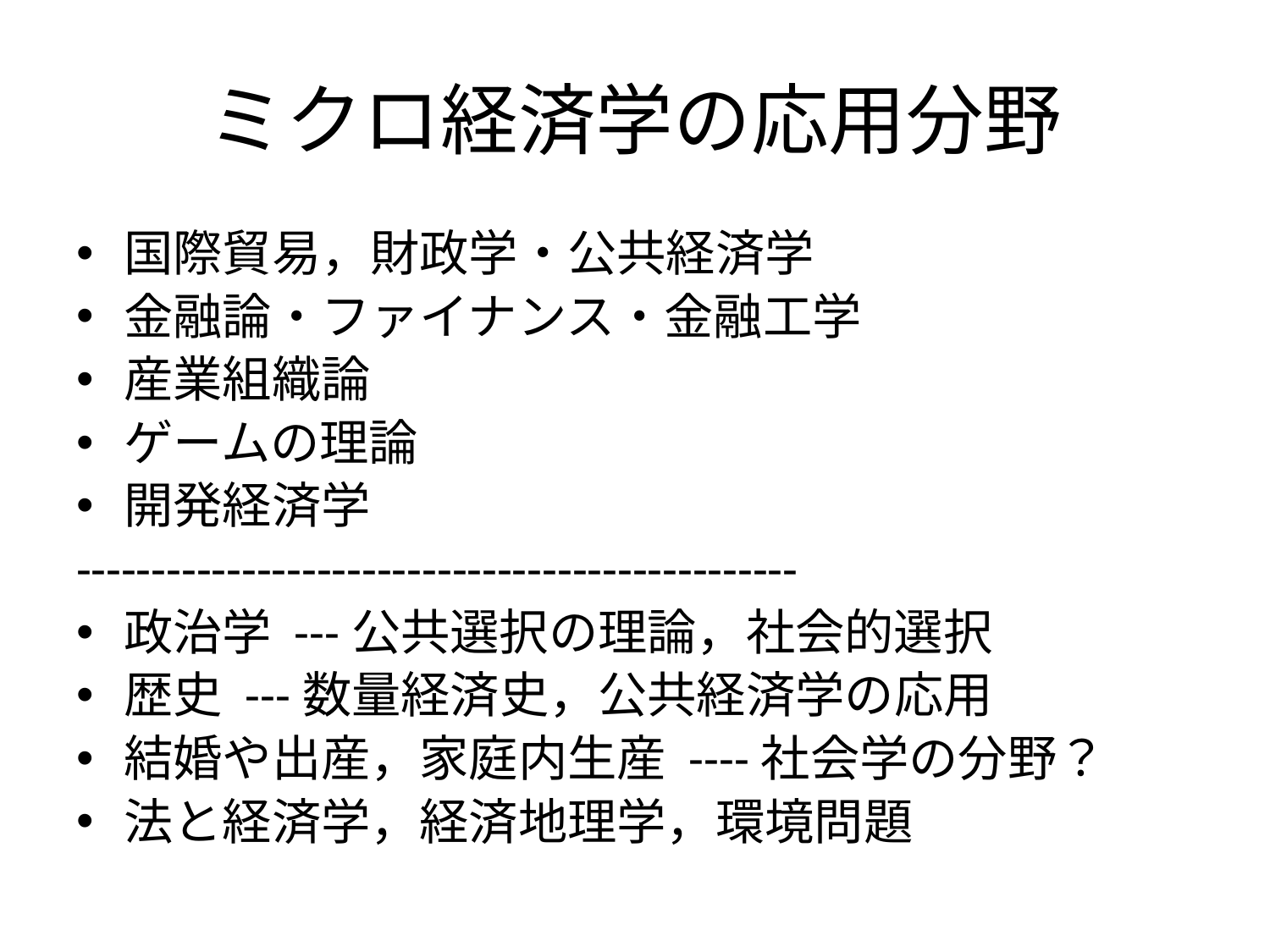

# ミクロ経済学の応用分野
国際貿易，財政学・公共経済学
金融論・ファイナンス・金融工学
産業組織論
ゲームの理論
開発経済学
------------------------------------------------
政治学 ---公共選択の理論，社会的選択
歴史 ---数量経済史，公共経済学の応用
結婚や出産，家庭内生産 ----社会学の分野？
法と経済学，経済地理学，環境問題